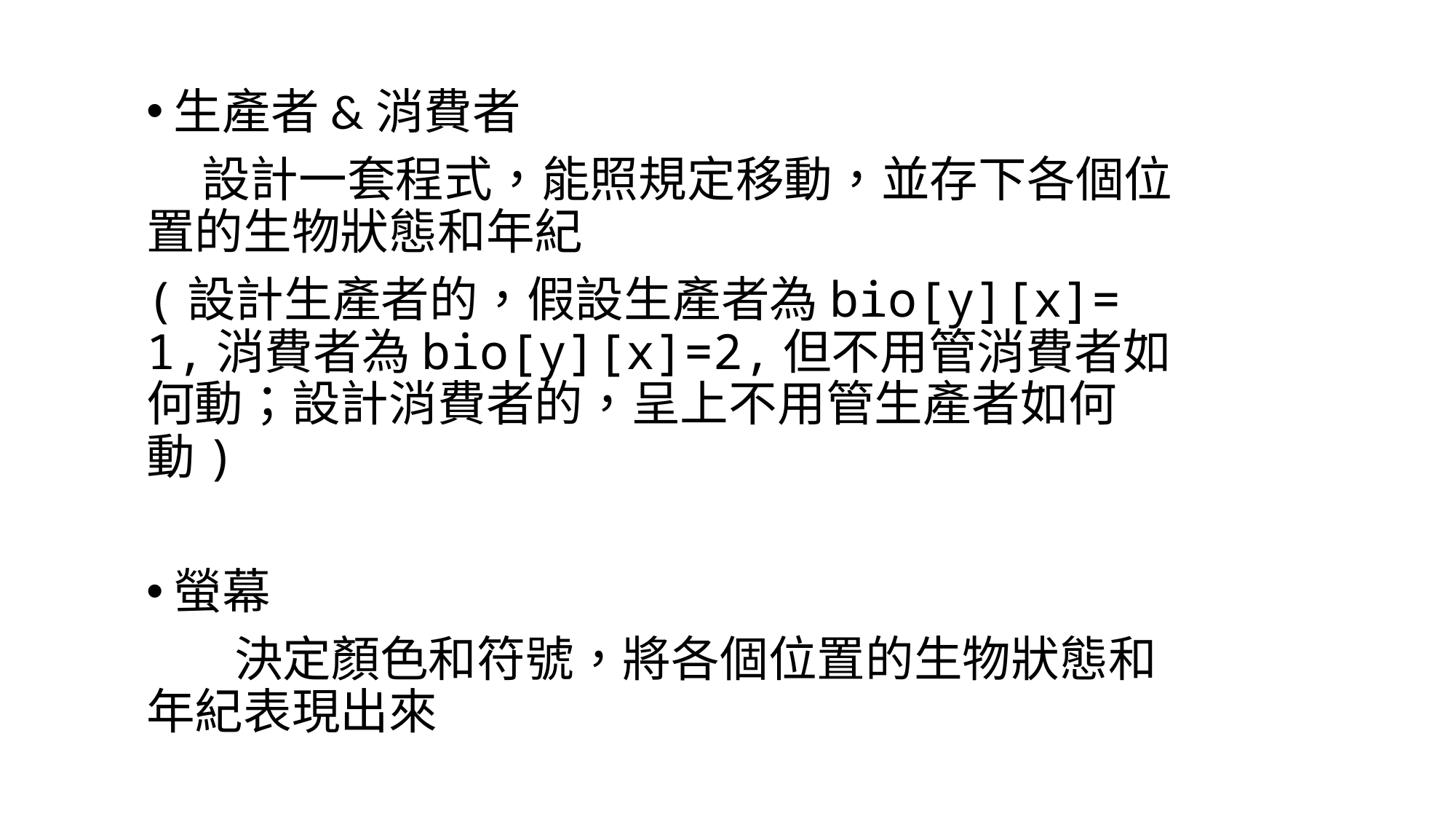

生產者&消費者
    設計一套程式，能照規定移動，並存下各個位置的生物狀態和年紀
(設計生產者的，假設生產者為bio[y][x]= 1,消費者為bio[y][x]=2,但不用管消費者如何動；設計消費者的，呈上不用管生產者如何動)

螢幕
       決定顏色和符號，將各個位置的生物狀態和年紀表現出來